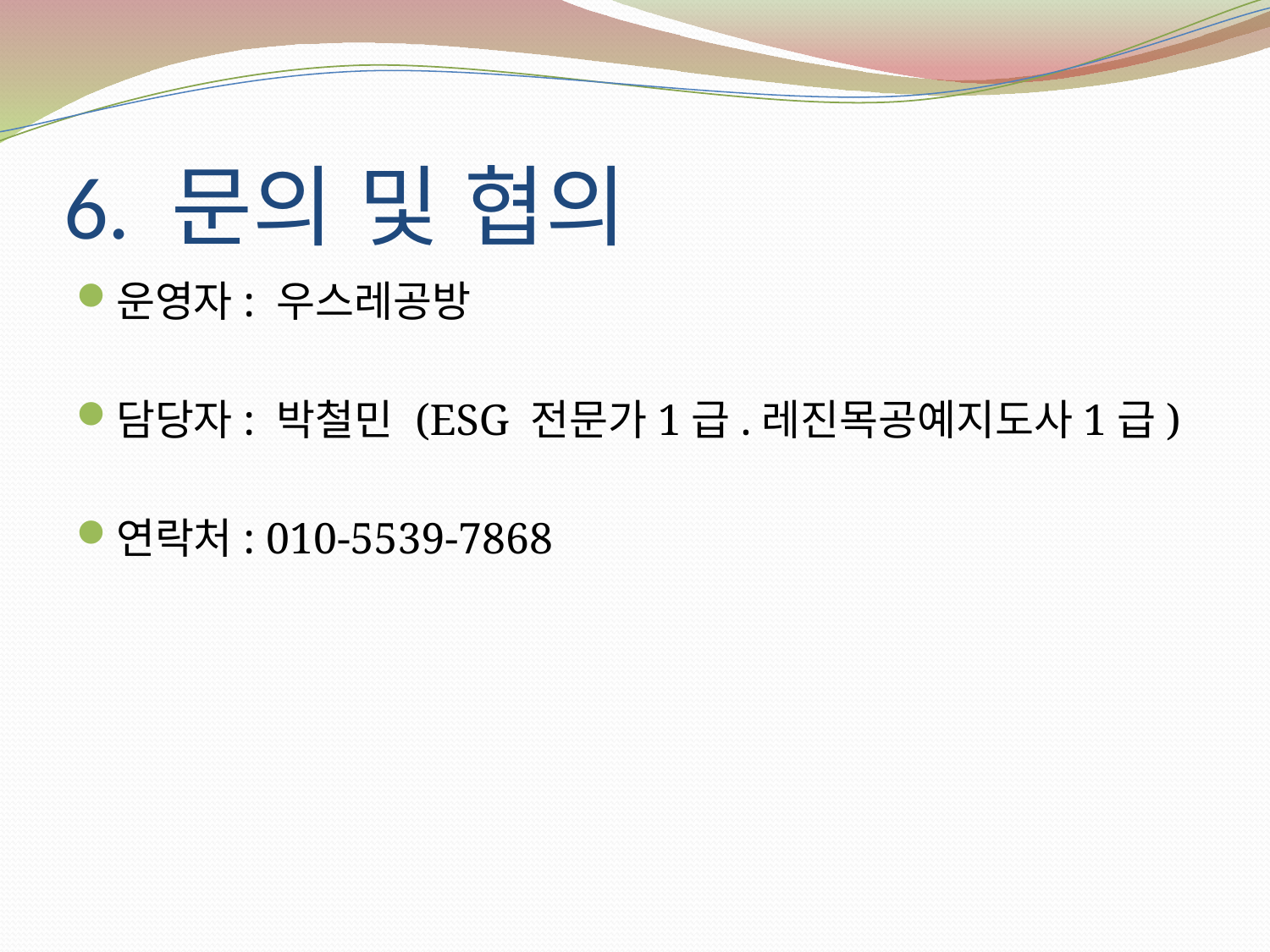

# 6. 문의 및 협의
운영자: 우스레공방

담당자: 박철민 (ESG 전문가1급.레진목공예지도사1급)

연락처: 010-5539-7868